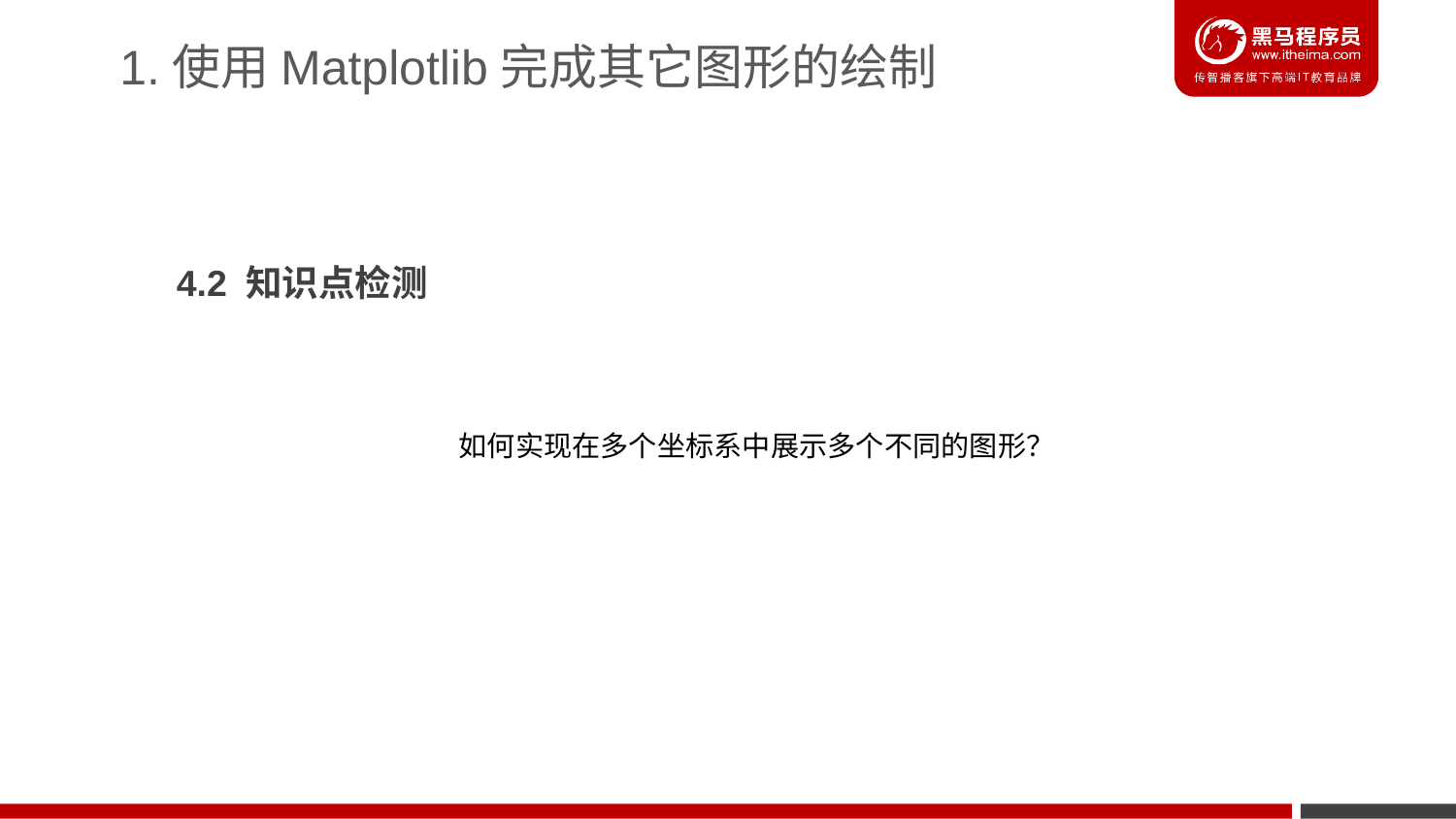

1.使用Matplotlib完成其它图形的绘制
4.2 知识点检测
如何实现在多个坐标系中展示多个不同的图形？